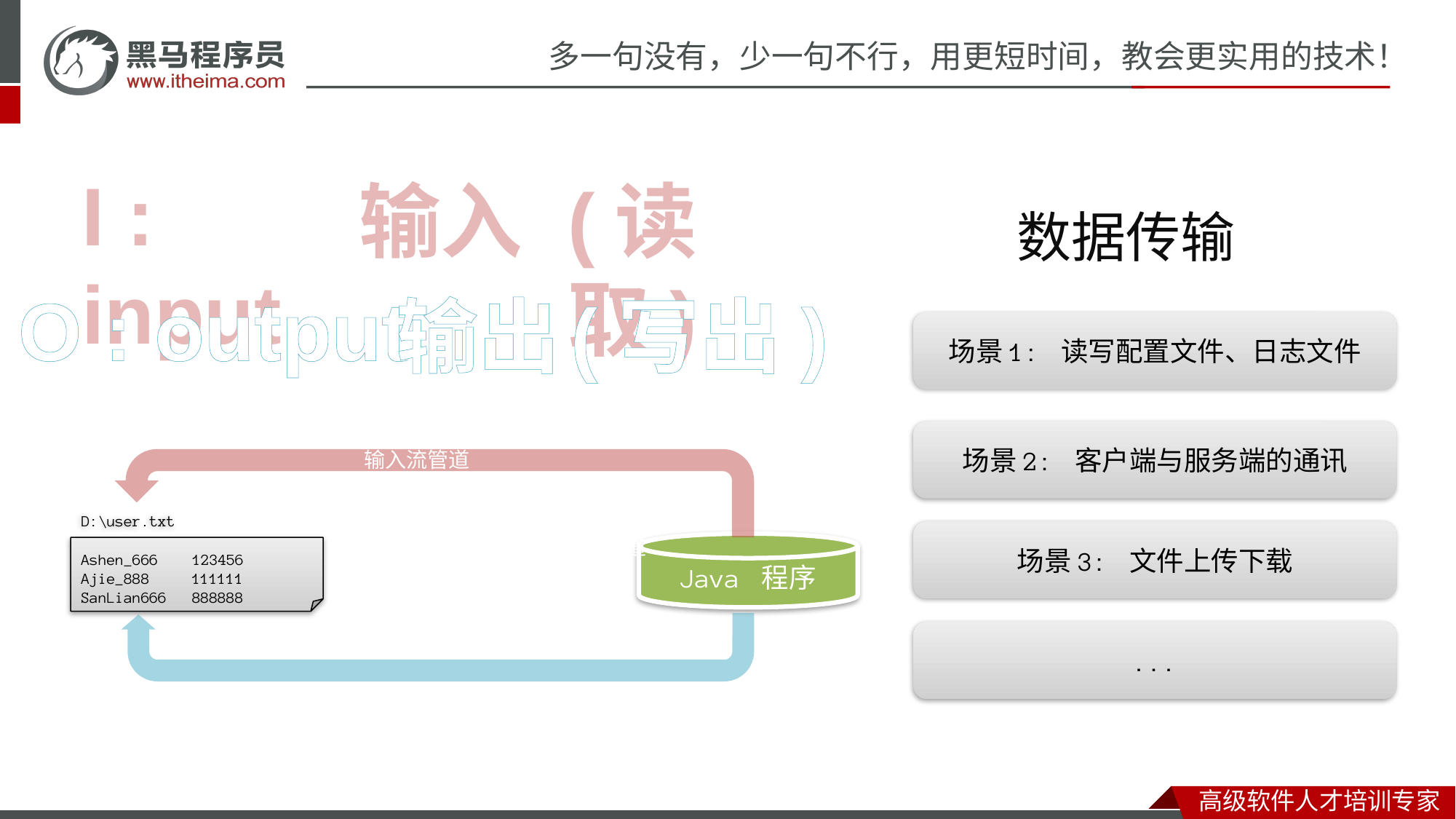

I : input
输入
(读取)
数据传输
O : output
输出
(写出)
场景1: 读写配置文件、日志文件
场景2: 客户端与服务端的通讯
输入流管道

场景3: 文件上传下载
输出流管道
Java 程序
D:\user.txt

Ashen_666    123456
Ajie_888     111111
SanLian666   888888

...